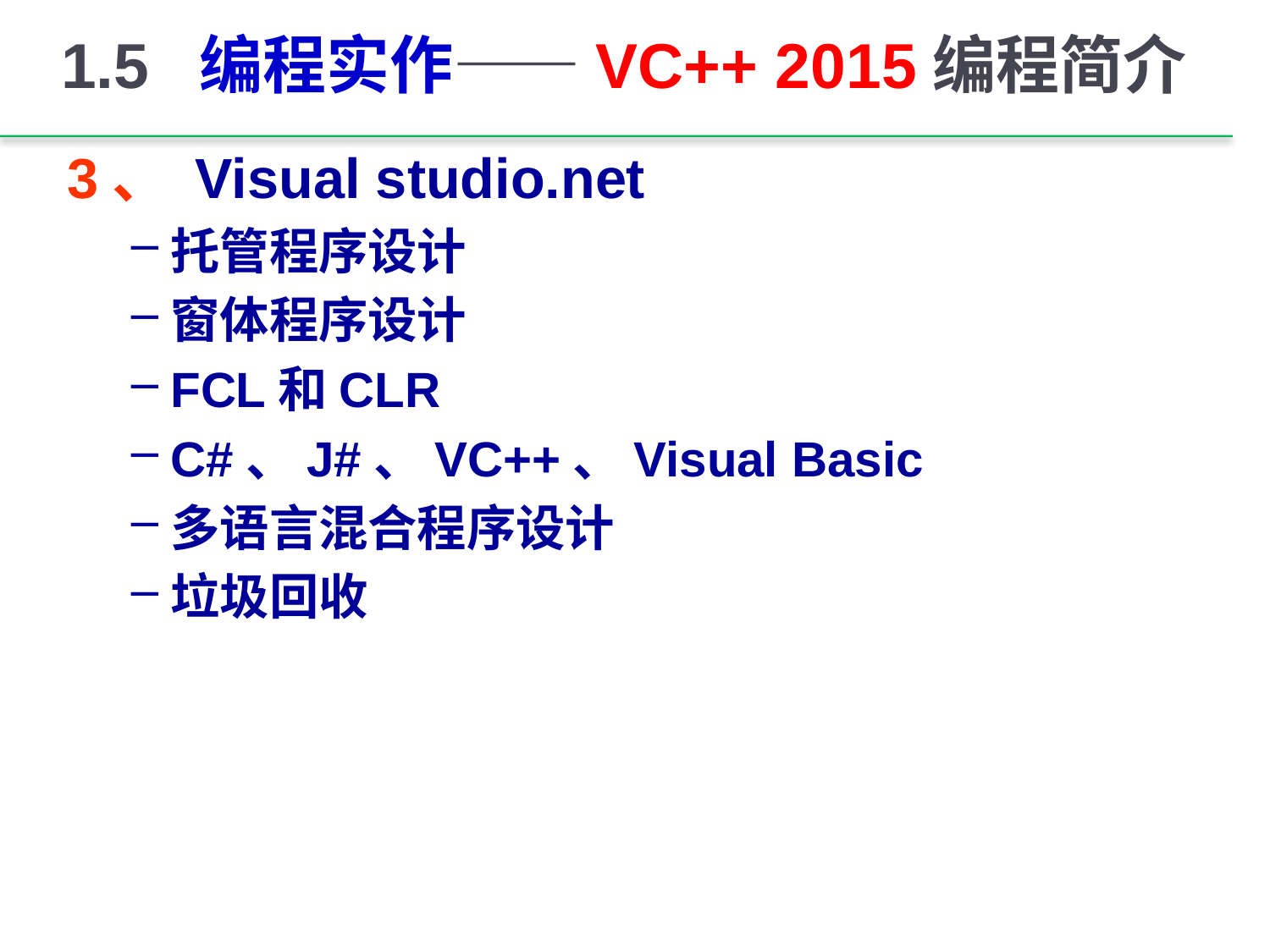

# 1.5  编程实作——VC++ 2015编程简介
3、 Visual studio.net
托管程序设计
窗体程序设计
FCL和CLR
C#、J#、VC++、Visual Basic
多语言混合程序设计
垃圾回收